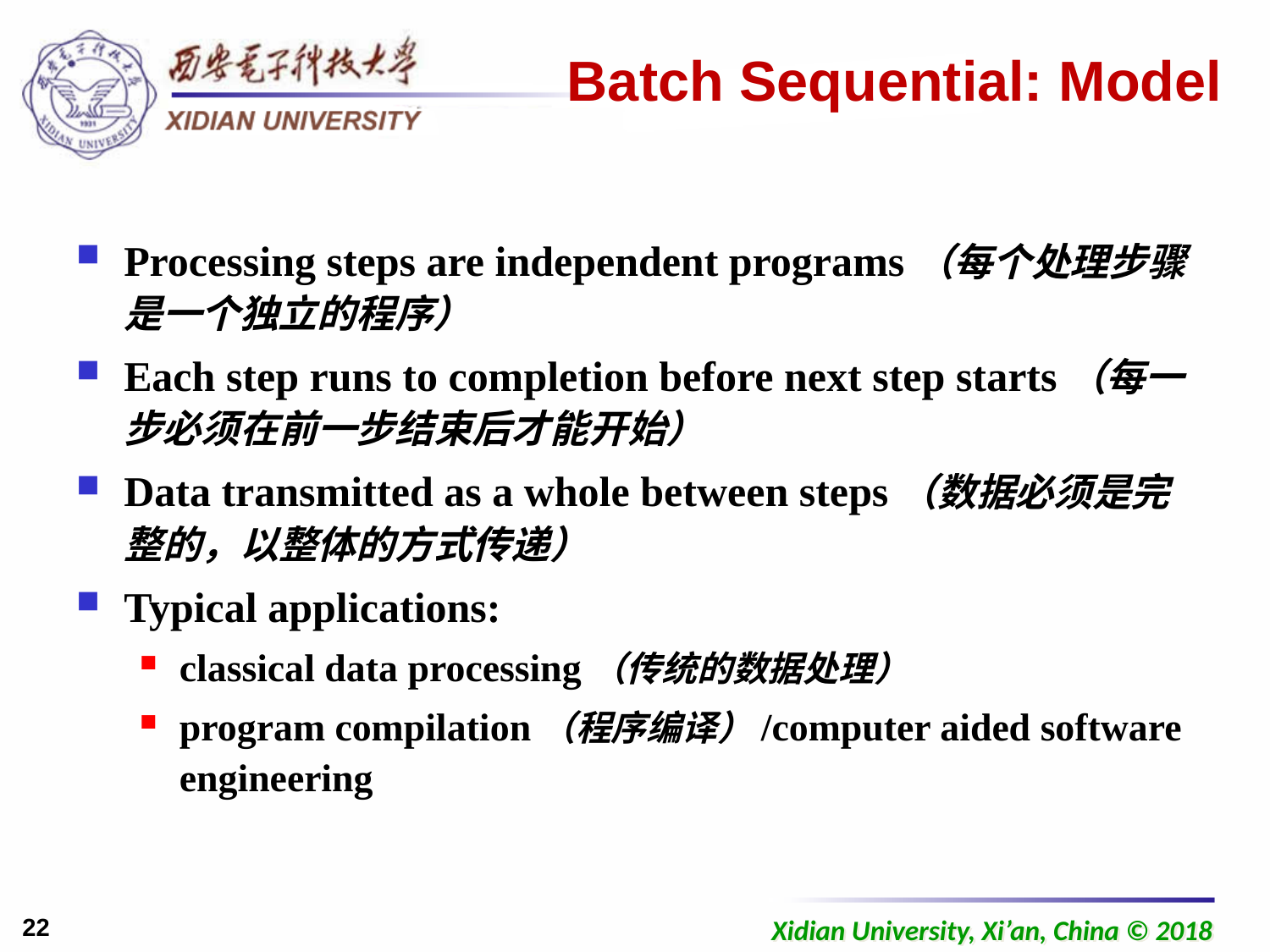

# Batch Sequential: Model
Processing steps are independent programs（每个处理步骤是一个独立的程序）
Each step runs to completion before next step starts（每一步必须在前一步结束后才能开始）
Data transmitted as a whole between steps（数据必须是完整的，以整体的方式传递）
Typical applications:
classical data processing（传统的数据处理）
program compilation（程序编译）/computer aided software engineering